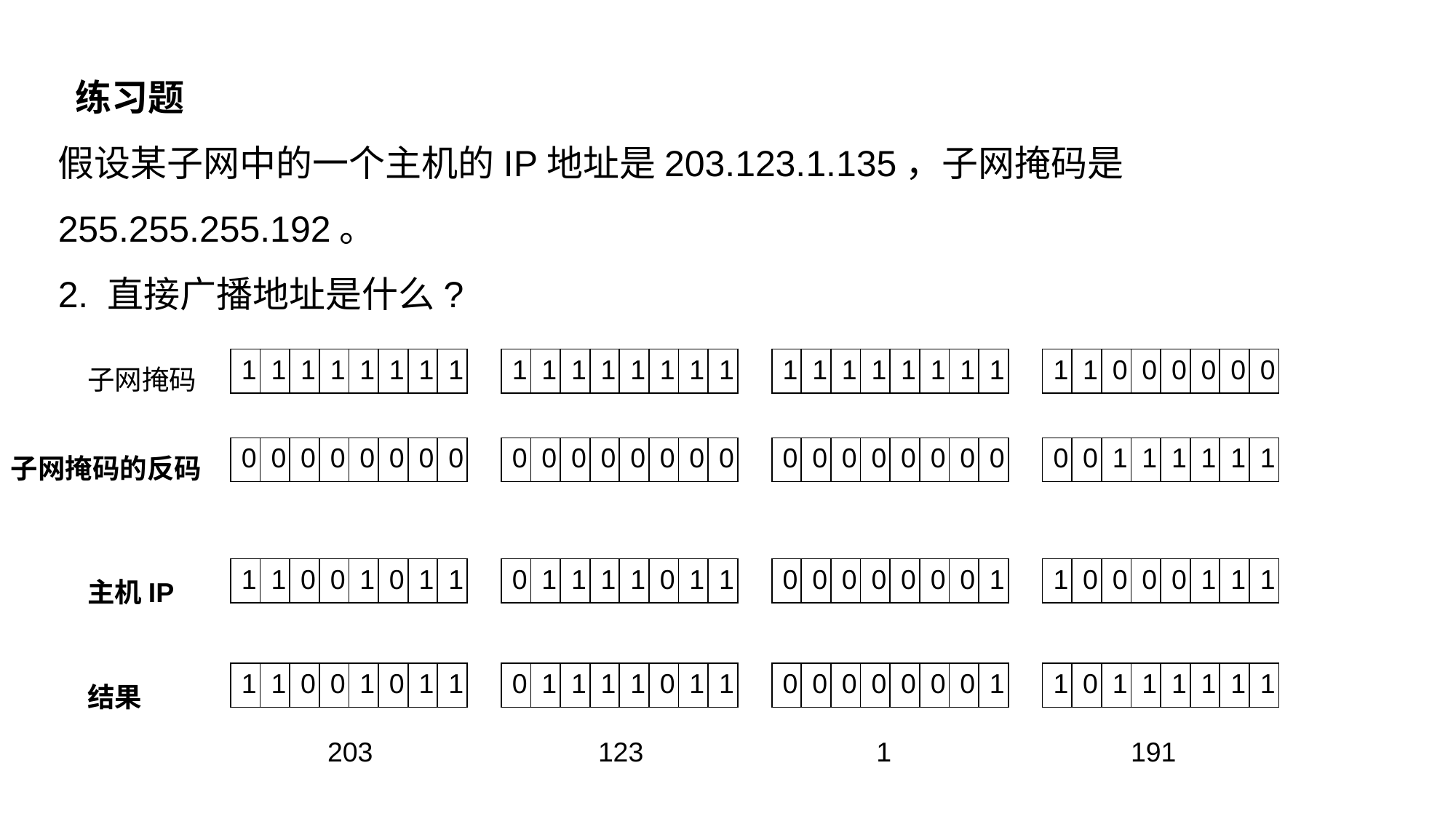

练习题
假设某子网中的一个主机的IP地址是203.123.1.135，子网掩码是 255.255.255.192。
2. 直接广播地址是什么?
子网掩码
| 1 | 1 | 1 | 1 | 1 | 1 | 1 | 1 |
| --- | --- | --- | --- | --- | --- | --- | --- |
| 1 | 1 | 1 | 1 | 1 | 1 | 1 | 1 |
| --- | --- | --- | --- | --- | --- | --- | --- |
| 1 | 1 | 1 | 1 | 1 | 1 | 1 | 1 |
| --- | --- | --- | --- | --- | --- | --- | --- |
| 1 | 1 | 0 | 0 | 0 | 0 | 0 | 0 |
| --- | --- | --- | --- | --- | --- | --- | --- |
子网掩码的反码
| 0 | 0 | 0 | 0 | 0 | 0 | 0 | 0 |
| --- | --- | --- | --- | --- | --- | --- | --- |
| 0 | 0 | 0 | 0 | 0 | 0 | 0 | 0 |
| --- | --- | --- | --- | --- | --- | --- | --- |
| 0 | 0 | 0 | 0 | 0 | 0 | 0 | 0 |
| --- | --- | --- | --- | --- | --- | --- | --- |
| 0 | 0 | 1 | 1 | 1 | 1 | 1 | 1 |
| --- | --- | --- | --- | --- | --- | --- | --- |
主机IP
| 1 | 1 | 0 | 0 | 1 | 0 | 1 | 1 |
| --- | --- | --- | --- | --- | --- | --- | --- |
| 0 | 1 | 1 | 1 | 1 | 0 | 1 | 1 |
| --- | --- | --- | --- | --- | --- | --- | --- |
| 0 | 0 | 0 | 0 | 0 | 0 | 0 | 1 |
| --- | --- | --- | --- | --- | --- | --- | --- |
| 1 | 0 | 0 | 0 | 0 | 1 | 1 | 1 |
| --- | --- | --- | --- | --- | --- | --- | --- |
结果
| 1 | 1 | 0 | 0 | 1 | 0 | 1 | 1 |
| --- | --- | --- | --- | --- | --- | --- | --- |
| 0 | 1 | 1 | 1 | 1 | 0 | 1 | 1 |
| --- | --- | --- | --- | --- | --- | --- | --- |
| 0 | 0 | 0 | 0 | 0 | 0 | 0 | 1 |
| --- | --- | --- | --- | --- | --- | --- | --- |
| 1 | 0 | 1 | 1 | 1 | 1 | 1 | 1 |
| --- | --- | --- | --- | --- | --- | --- | --- |
123
1
191
203